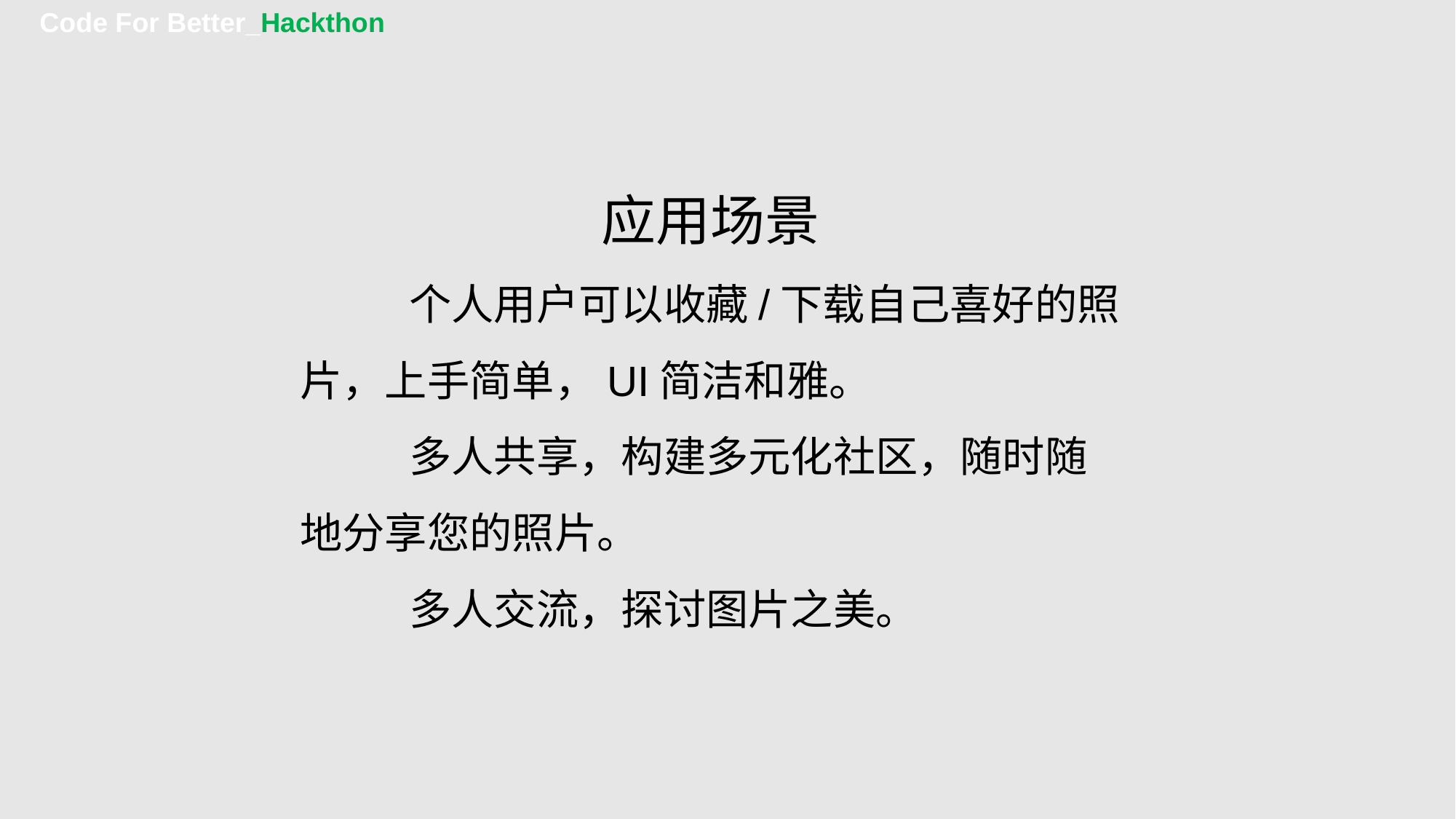

Code For Better_Hackthon
应用场景
	个人用户可以收藏/下载自己喜好的照片，上手简单，UI简洁和雅。
	多人共享，构建多元化社区，随时随地分享您的照片。
	多人交流，探讨图片之美。